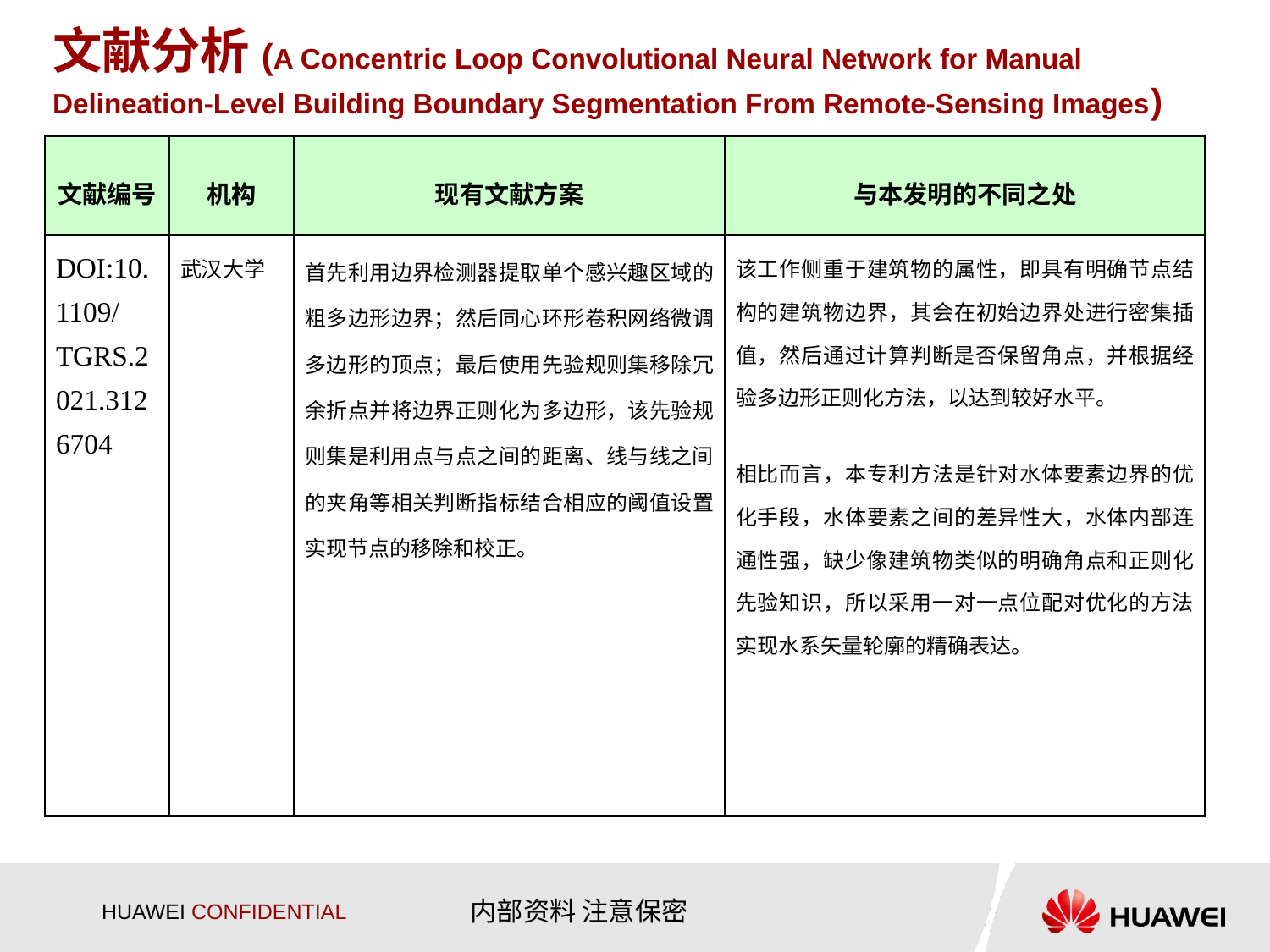

# 文献分析(A Concentric Loop Convolutional Neural Network for Manual Delineation-Level Building Boundary Segmentation From Remote-Sensing Images)
| 文献编号 | 机构 | 现有文献方案 | 与本发明的不同之处 |
| --- | --- | --- | --- |
| DOI:10.1109/TGRS.2021.3126704 | 武汉大学 | 首先利用边界检测器提取单个感兴趣区域的粗多边形边界；然后同心环形卷积网络微调多边形的顶点；最后使用先验规则集移除冗余折点并将边界正则化为多边形，该先验规则集是利用点与点之间的距离、线与线之间的夹角等相关判断指标结合相应的阈值设置实现节点的移除和校正。 | 该工作侧重于建筑物的属性，即具有明确节点结构的建筑物边界，其会在初始边界处进行密集插值，然后通过计算判断是否保留角点，并根据经验多边形正则化方法，以达到较好水平。 相比而言，本专利方法是针对水体要素边界的优化手段，水体要素之间的差异性大，水体内部连通性强，缺少像建筑物类似的明确角点和正则化先验知识，所以采用一对一点位配对优化的方法实现水系矢量轮廓的精确表达。 |